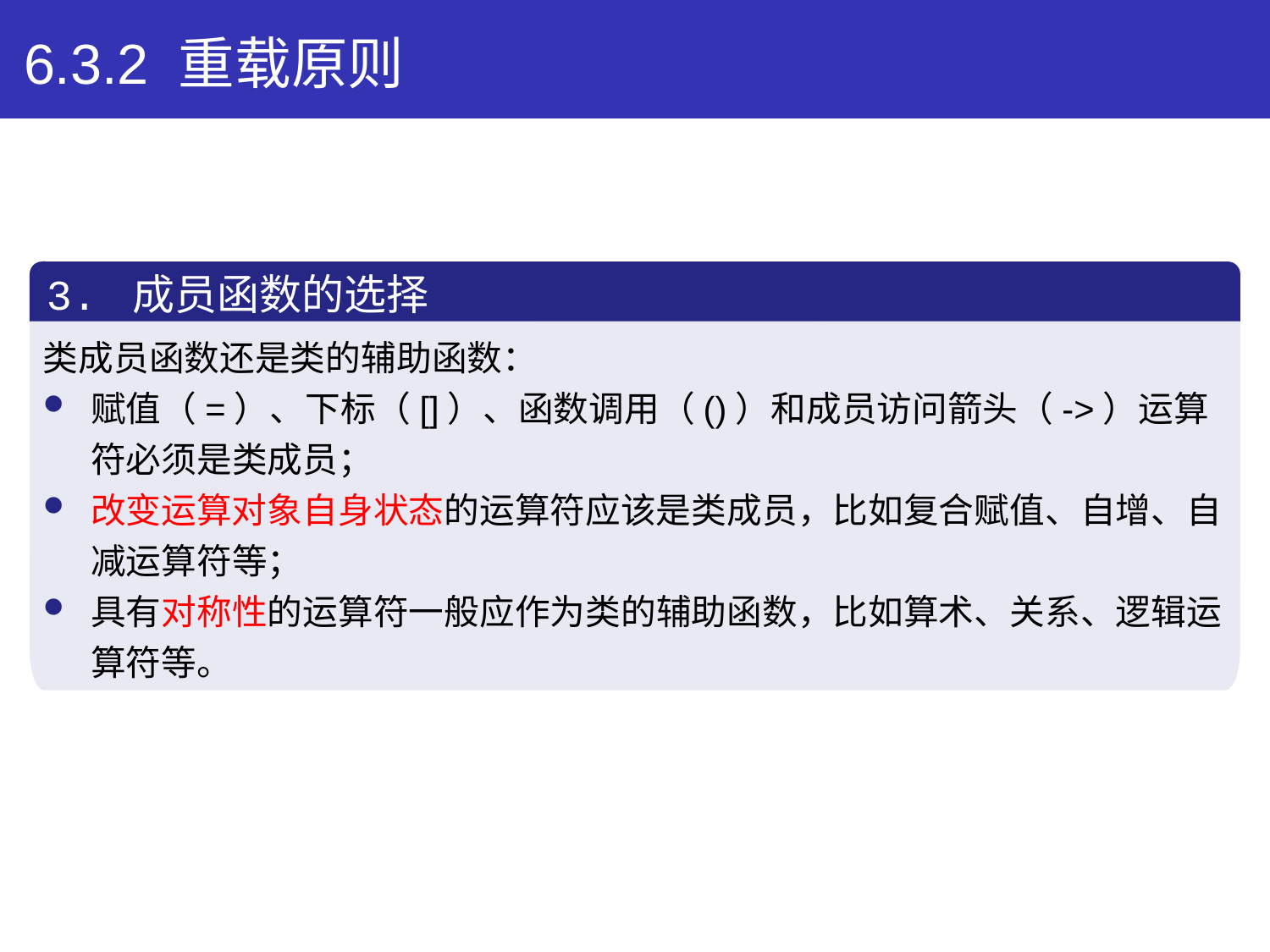

6.3.2 重载原则
3. 成员函数的选择
类成员函数还是类的辅助函数：
赋值（=）、下标（[]）、函数调用（()）和成员访问箭头（->）运算符必须是类成员；
改变运算对象自身状态的运算符应该是类成员，比如复合赋值、自增、自减运算符等；
具有对称性的运算符一般应作为类的辅助函数，比如算术、关系、逻辑运算符等。
39